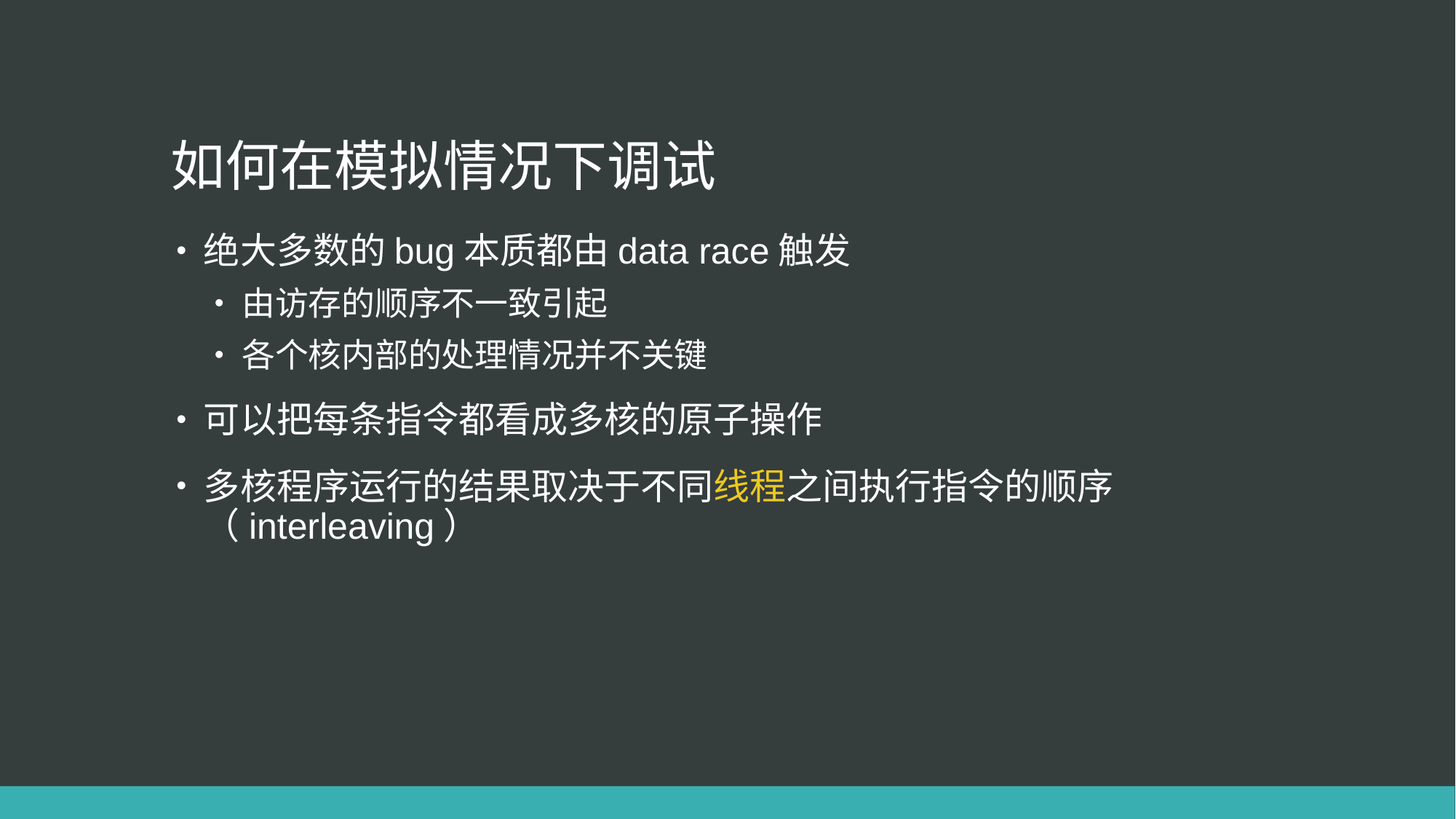

# 如何在模拟情况下调试
绝大多数的bug本质都由data race触发
由访存的顺序不一致引起
各个核内部的处理情况并不关键
可以把每条指令都看成多核的原子操作
多核程序运行的结果取决于不同线程之间执行指令的顺序（interleaving）